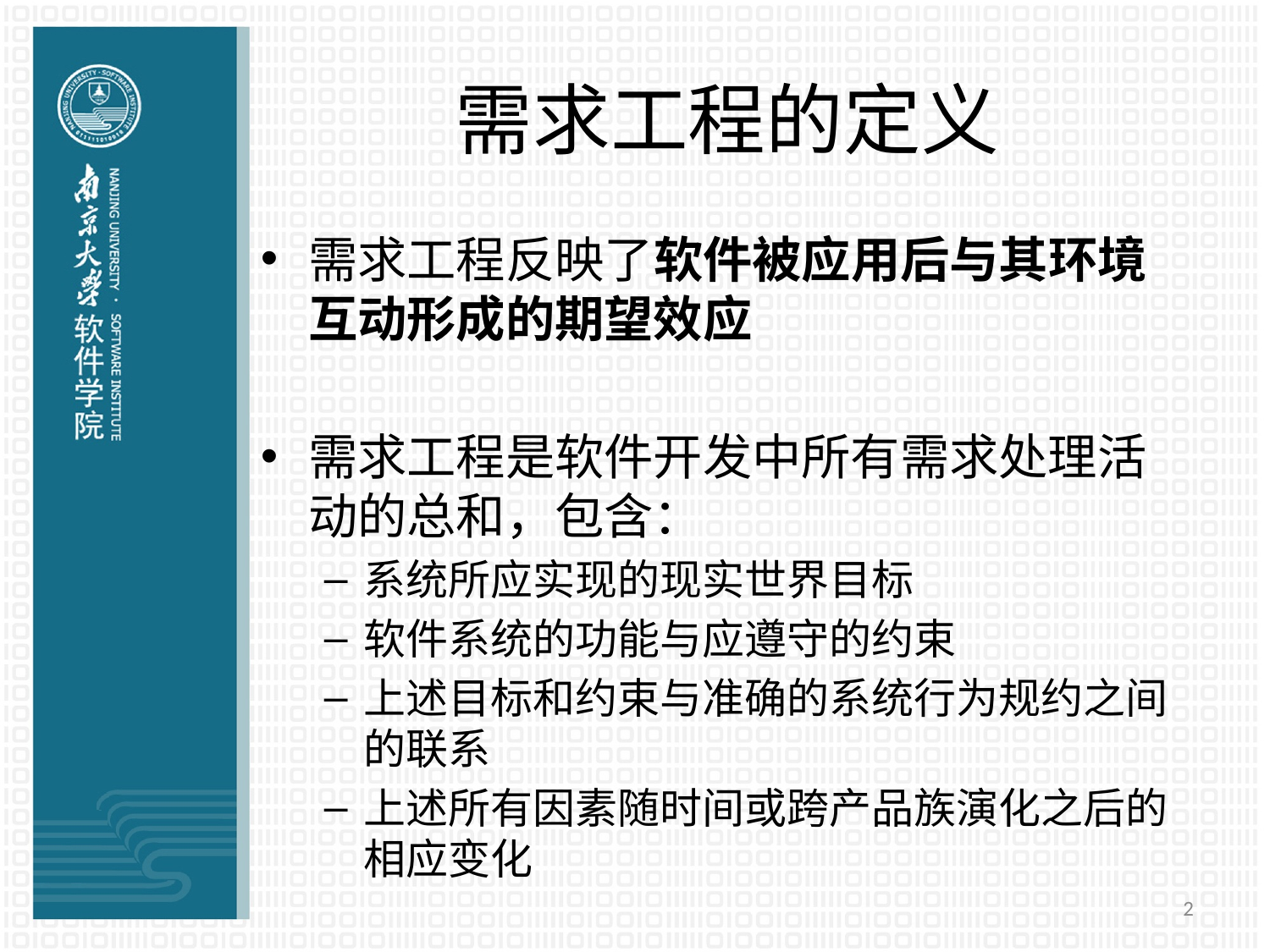

# 需求工程的定义
需求工程反映了软件被应用后与其环境互动形成的期望效应

需求工程是软件开发中所有需求处理活动的总和，包含：
系统所应实现的现实世界目标
软件系统的功能与应遵守的约束
上述目标和约束与准确的系统行为规约之间的联系
上述所有因素随时间或跨产品族演化之后的相应变化

2